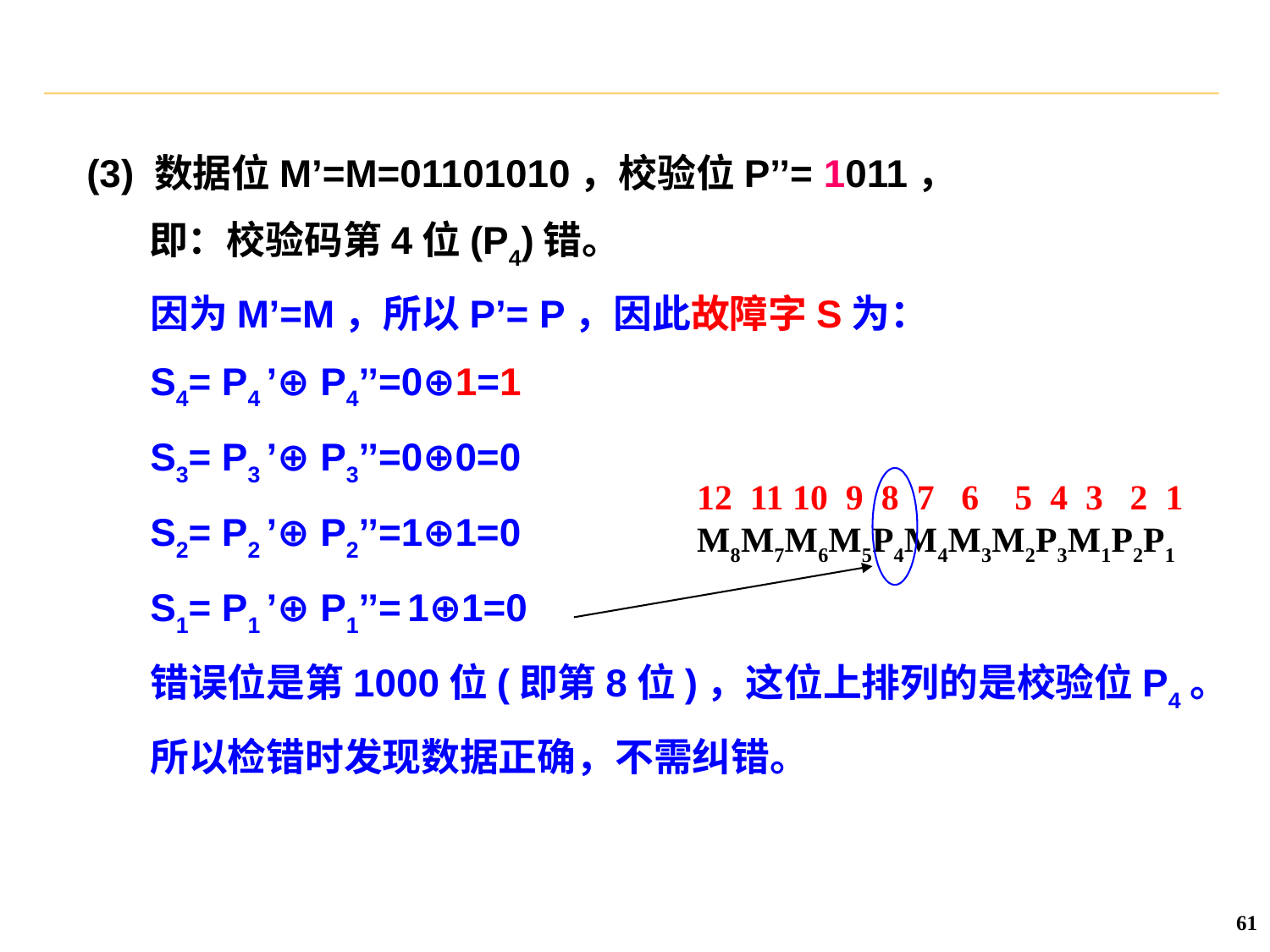

(3) 数据位M’=M=01101010，校验位P’’= 1011，
      即：校验码第4位(P4)错。
因为M’=M，所以P’= P，因此故障字S为：
S4= P4 ’⊕ P4’’=0⊕1=1
S3= P3 ’⊕ P3’’=0⊕0=0
S2= P2 ’⊕ P2’’=1⊕1=0
S1= P1 ’⊕ P1’’= 1⊕1=0
错误位是第1000位(即第8位)，这位上排列的是校验位P4。
所以检错时发现数据正确，不需纠错。
12  11 10  9  8  7   6    5  4  3   2  1
M8M7M6M5P4M4M3M2P3M1P2P1

61